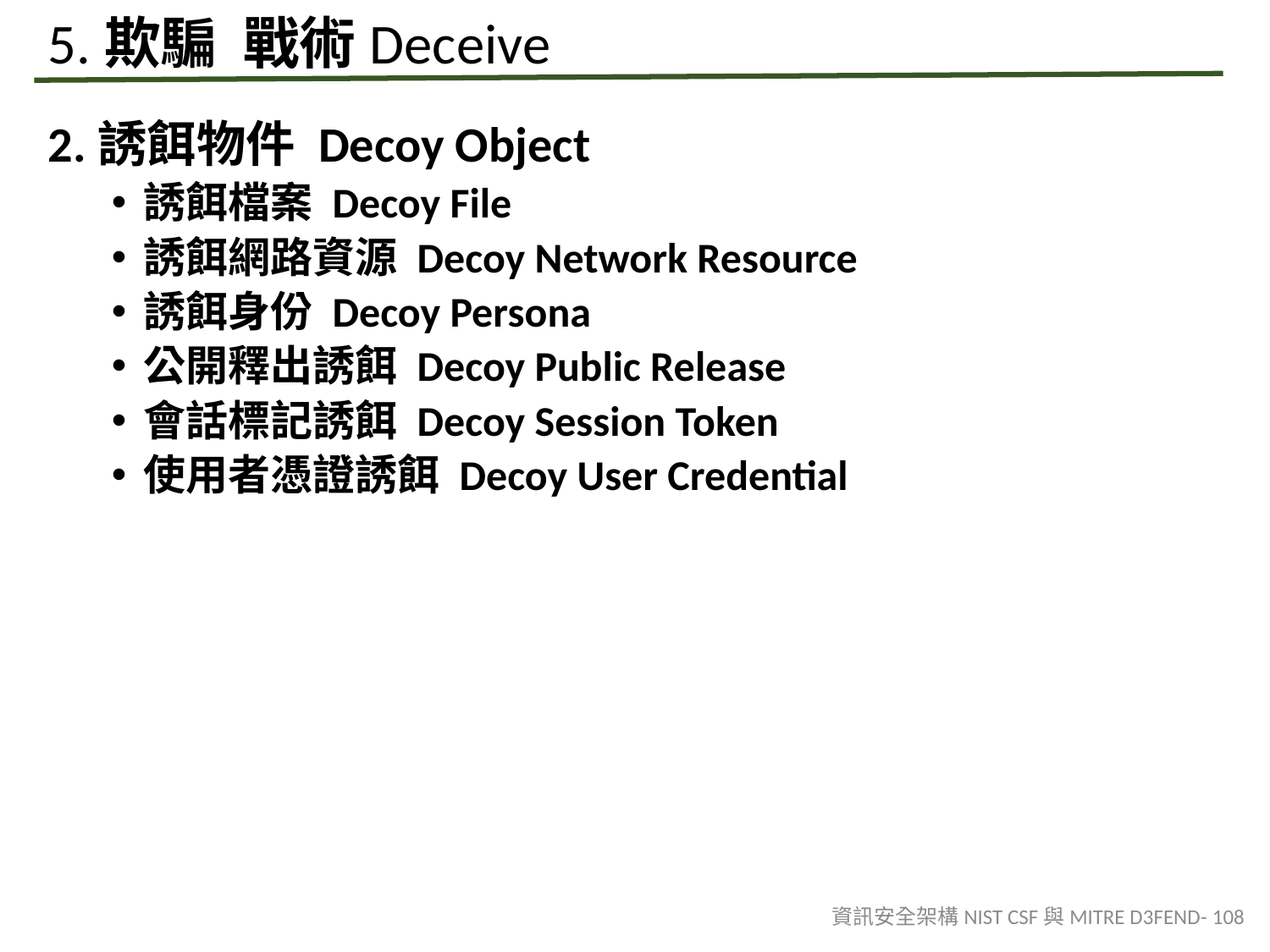

# 5.欺騙  戰術Deceive
2.誘餌物件 Decoy Object
誘餌檔案 Decoy File
誘餌網路資源 Decoy Network Resource
誘餌身份 Decoy Persona
公開釋出誘餌 Decoy Public Release
會話標記誘餌 Decoy Session Token
使用者憑證誘餌 Decoy User Credential
資訊安全架構NIST CSF與MITRE D3FEND- 108